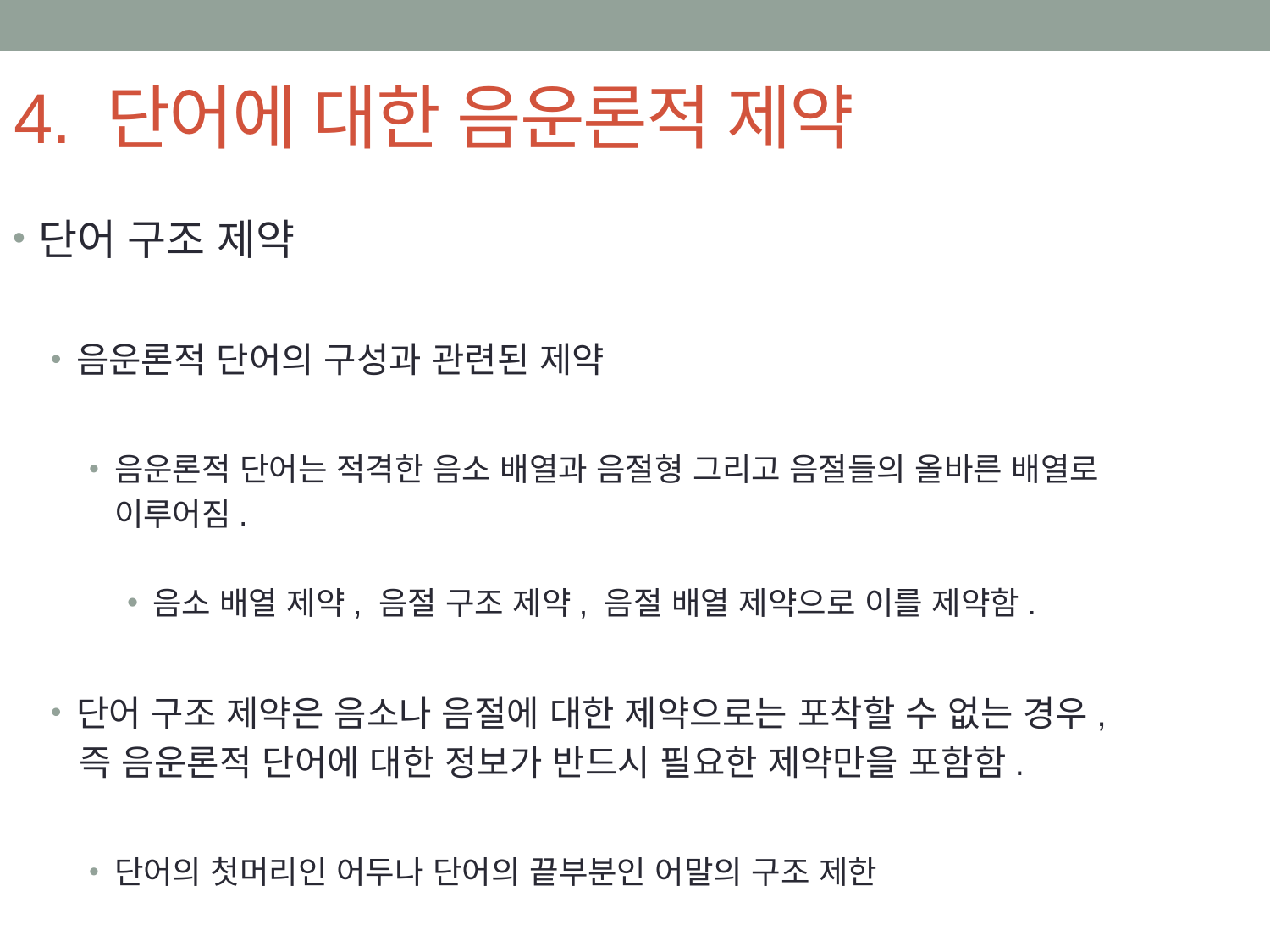

# 4. 단어에 대한 음운론적 제약
단어 구조 제약

음운론적 단어의 구성과 관련된 제약

음운론적 단어는 적격한 음소 배열과 음절형 그리고 음절들의 올바른 배열로
  이루어짐.

음소 배열 제약, 음절 구조 제약, 음절 배열 제약으로 이를 제약함.

단어 구조 제약은 음소나 음절에 대한 제약으로는 포착할 수 없는 경우,
  즉 음운론적 단어에 대한 정보가 반드시 필요한 제약만을 포함함.

단어의 첫머리인 어두나 단어의 끝부분인 어말의 구조 제한